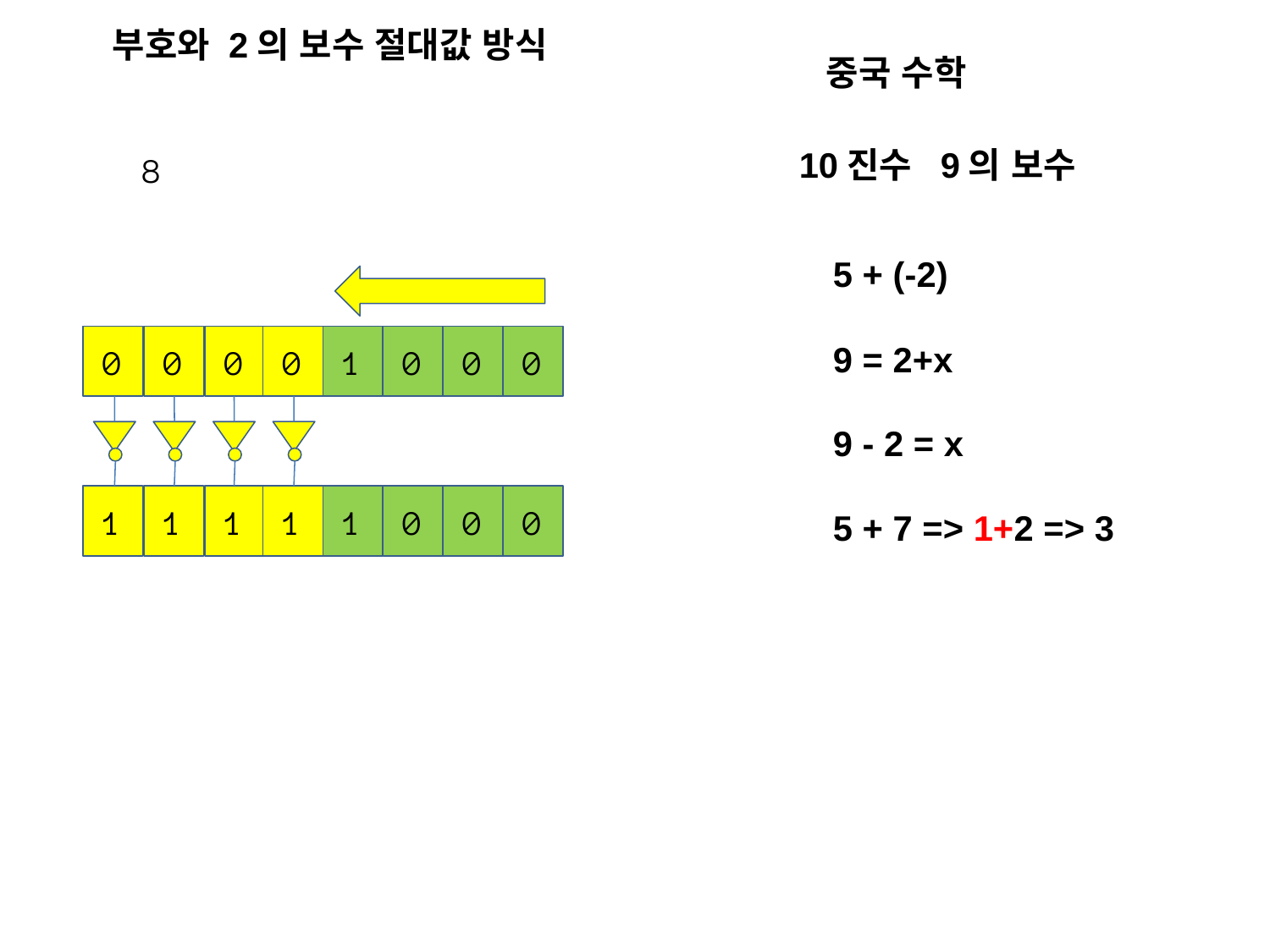

부호와 2의 보수 절대값 방식
중국 수학
10진수  9의 보수
8
5 + (-2)

9 = 2+x

9 - 2 = x

5 + 7 => 1+2 => 3

0
0
0
0
1
0
0
0

1
1
1
1
1
0
0
0